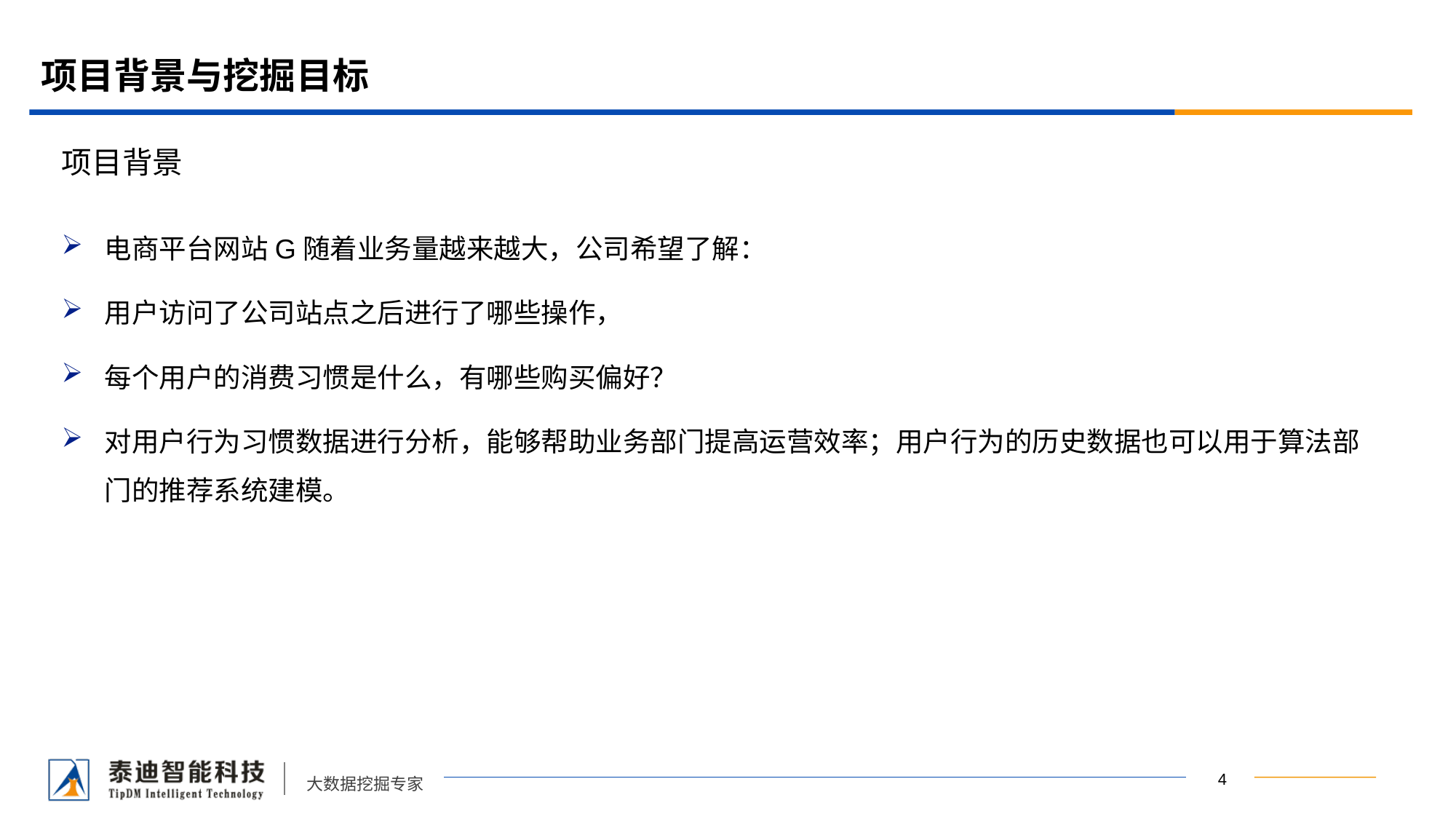

# 项目背景与挖掘目标
项目背景
电商平台网站G随着业务量越来越大，公司希望了解：
用户访问了公司站点之后进行了哪些操作，
每个用户的消费习惯是什么，有哪些购买偏好？
对用户行为习惯数据进行分析，能够帮助业务部门提高运营效率；用户行为的历史数据也可以用于算法部门的推荐系统建模。